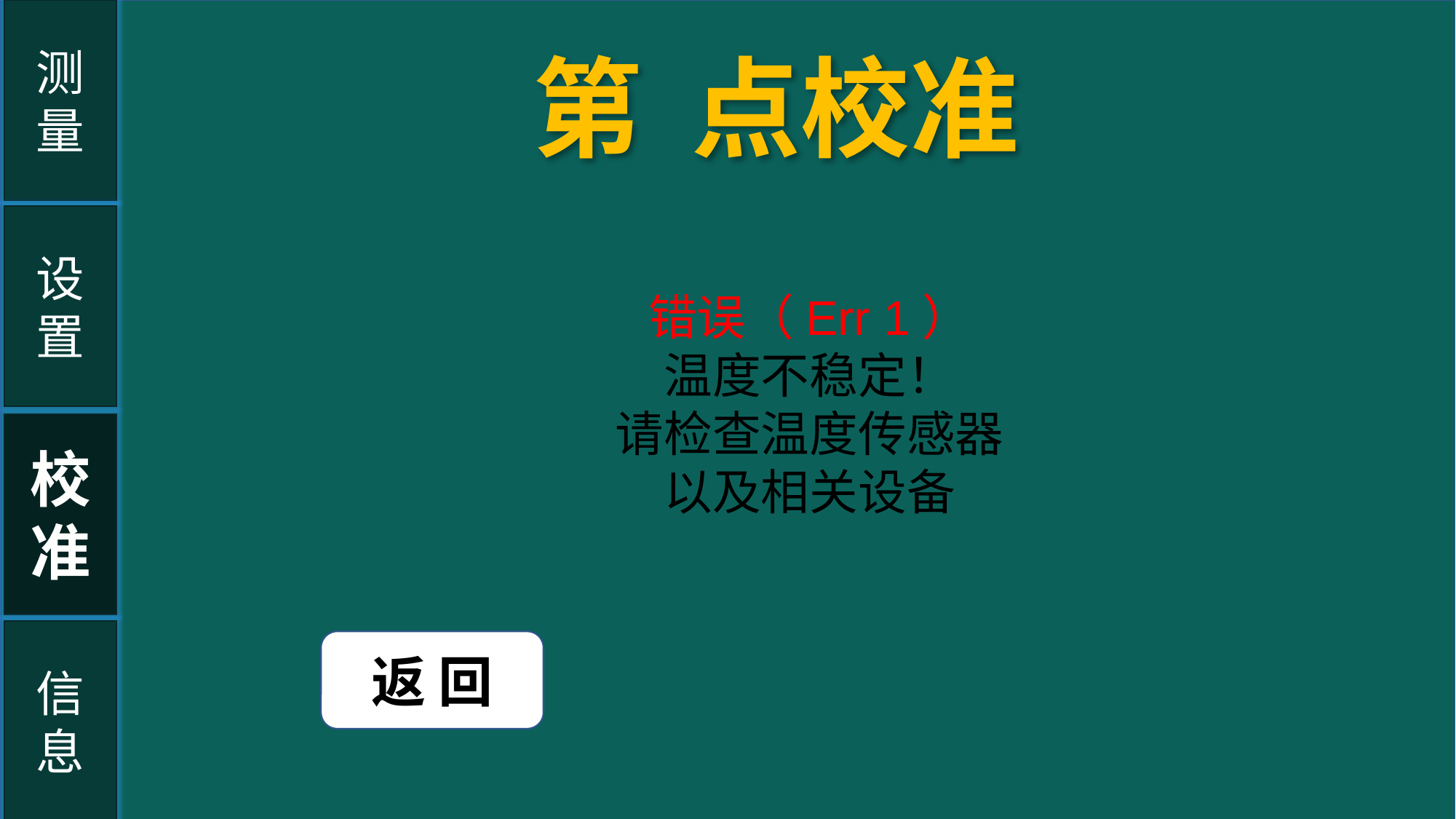

测
量
第  点校准
设置
错误（Err 1）
温度不稳定！
请检查温度传感器
以及相关设备
校
准
信
息
返 回